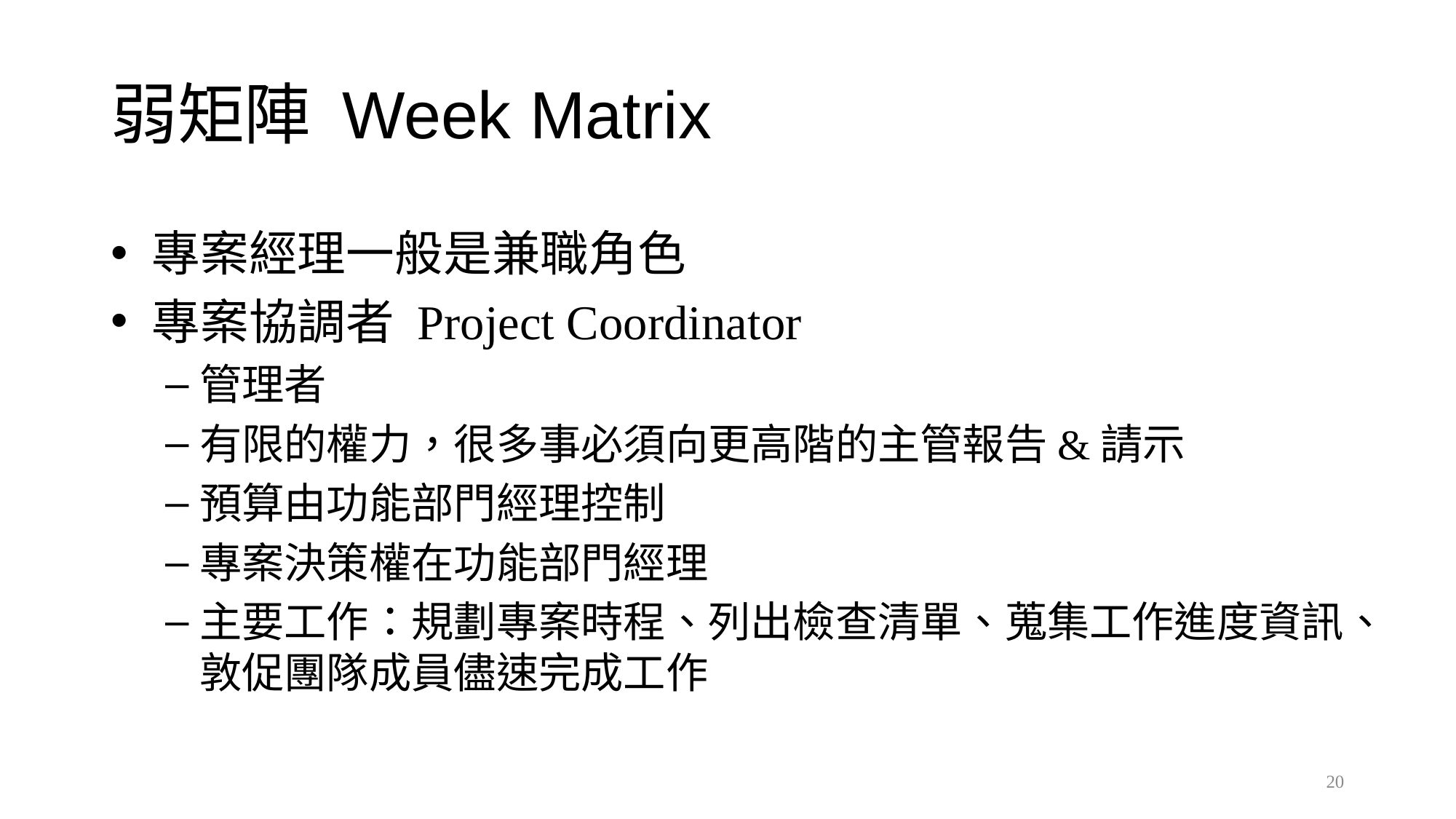

# 弱矩陣 Week Matrix
專案經理一般是兼職角色
專案協調者 Project Coordinator
管理者
有限的權力，很多事必須向更高階的主管報告&請示
預算由功能部門經理控制
專案決策權在功能部門經理
主要工作：規劃專案時程、列出檢查清單、蒐集工作進度資訊、敦促團隊成員儘速完成工作

20